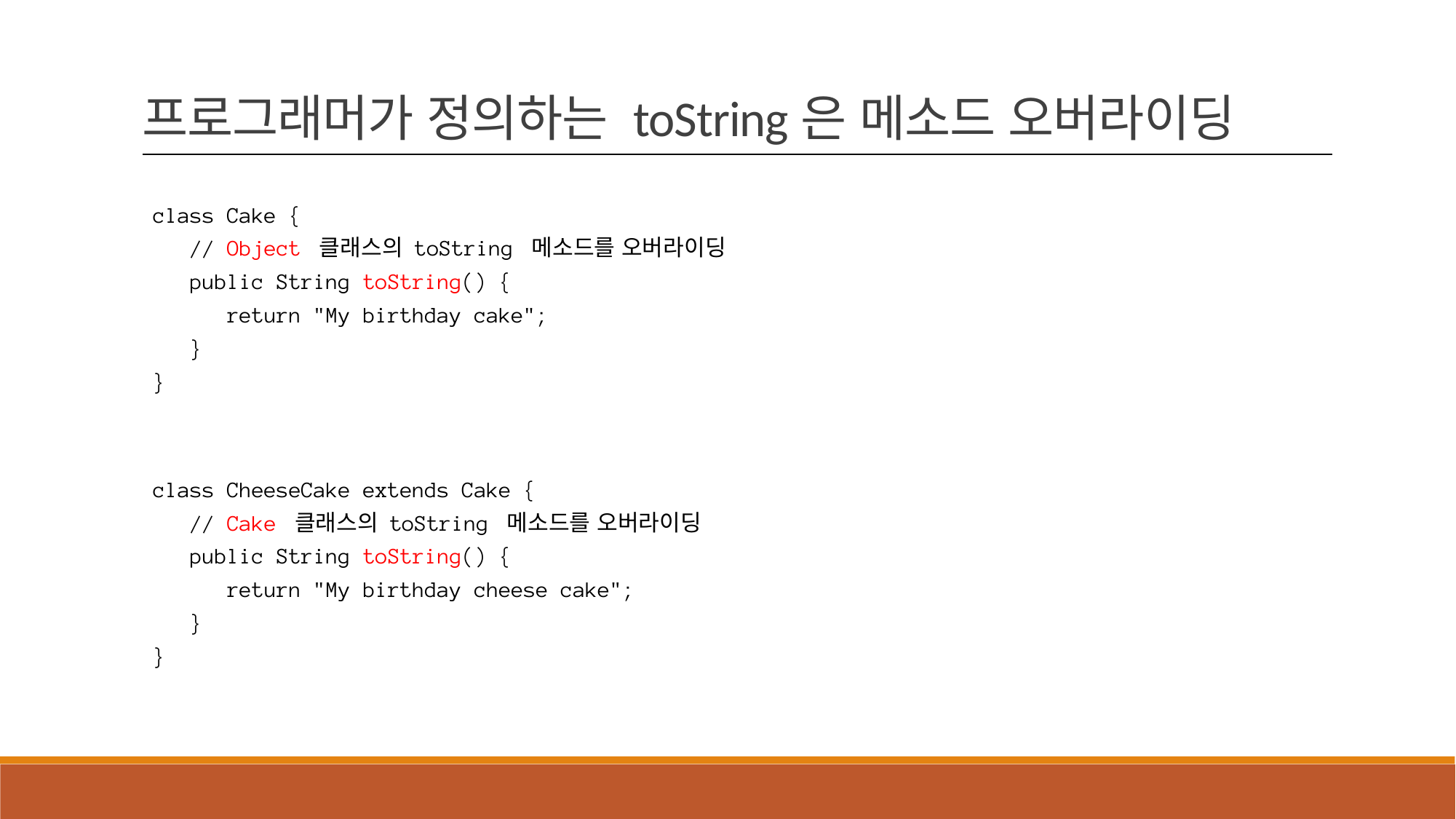

프로그래머가 정의하는 toString은 메소드 오버라이딩
class Cake {
   // Object 클래스의 toString 메소드를 오버라이딩
   public String toString() {
      return "My birthday cake";
   }
}
class CheeseCake extends Cake {
   // Cake 클래스의 toString 메소드를 오버라이딩
   public String toString() {
      return "My birthday cheese cake";
   }
}